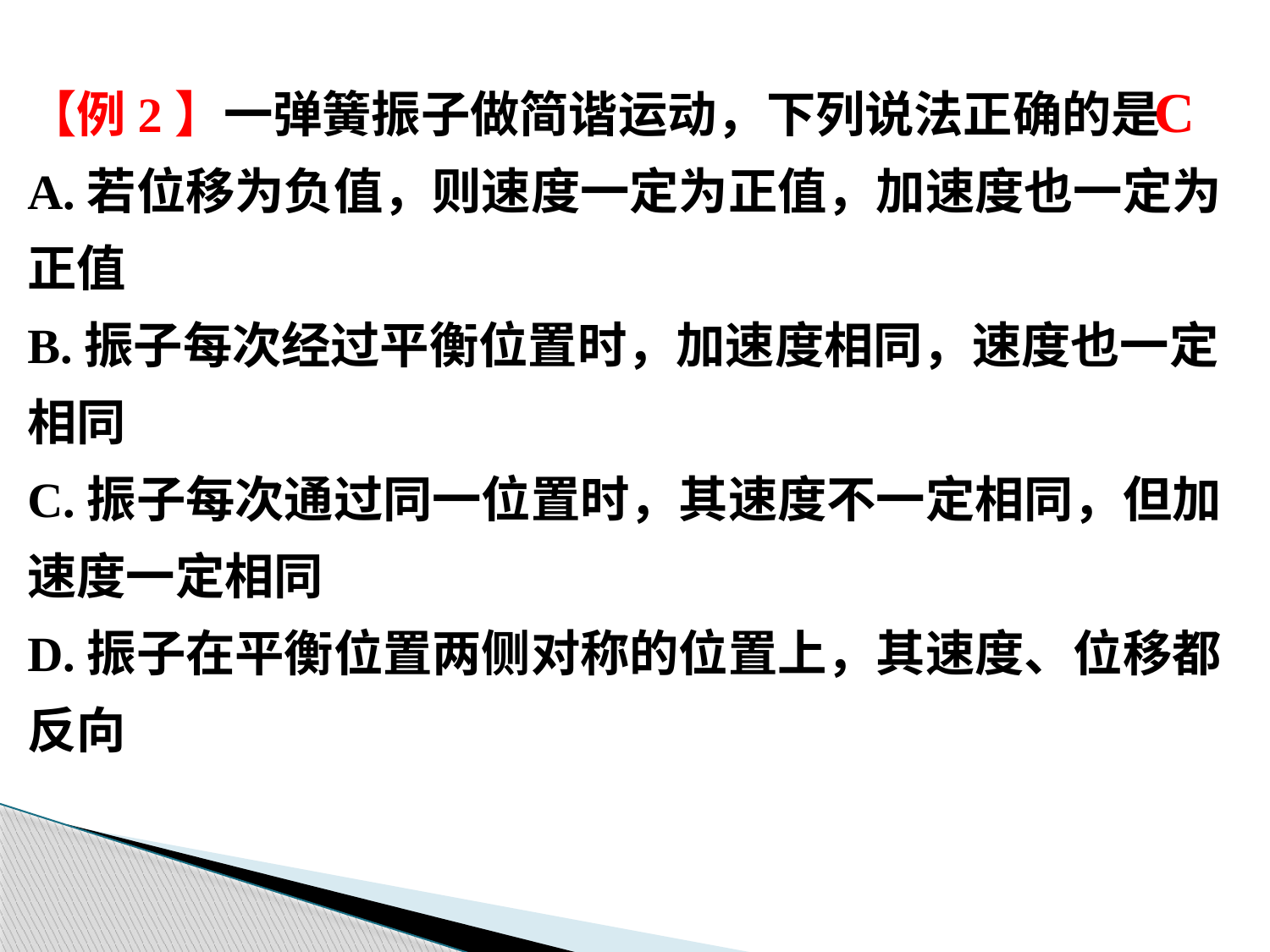

【例2】一弹簧振子做简谐运动，下列说法正确的是
A.若位移为负值，则速度一定为正值，加速度也一定为正值
B.振子每次经过平衡位置时，加速度相同，速度也一定相同
C.振子每次通过同一位置时，其速度不一定相同，但加速度一定相同
D.振子在平衡位置两侧对称的位置上，其速度、位移都反向
C